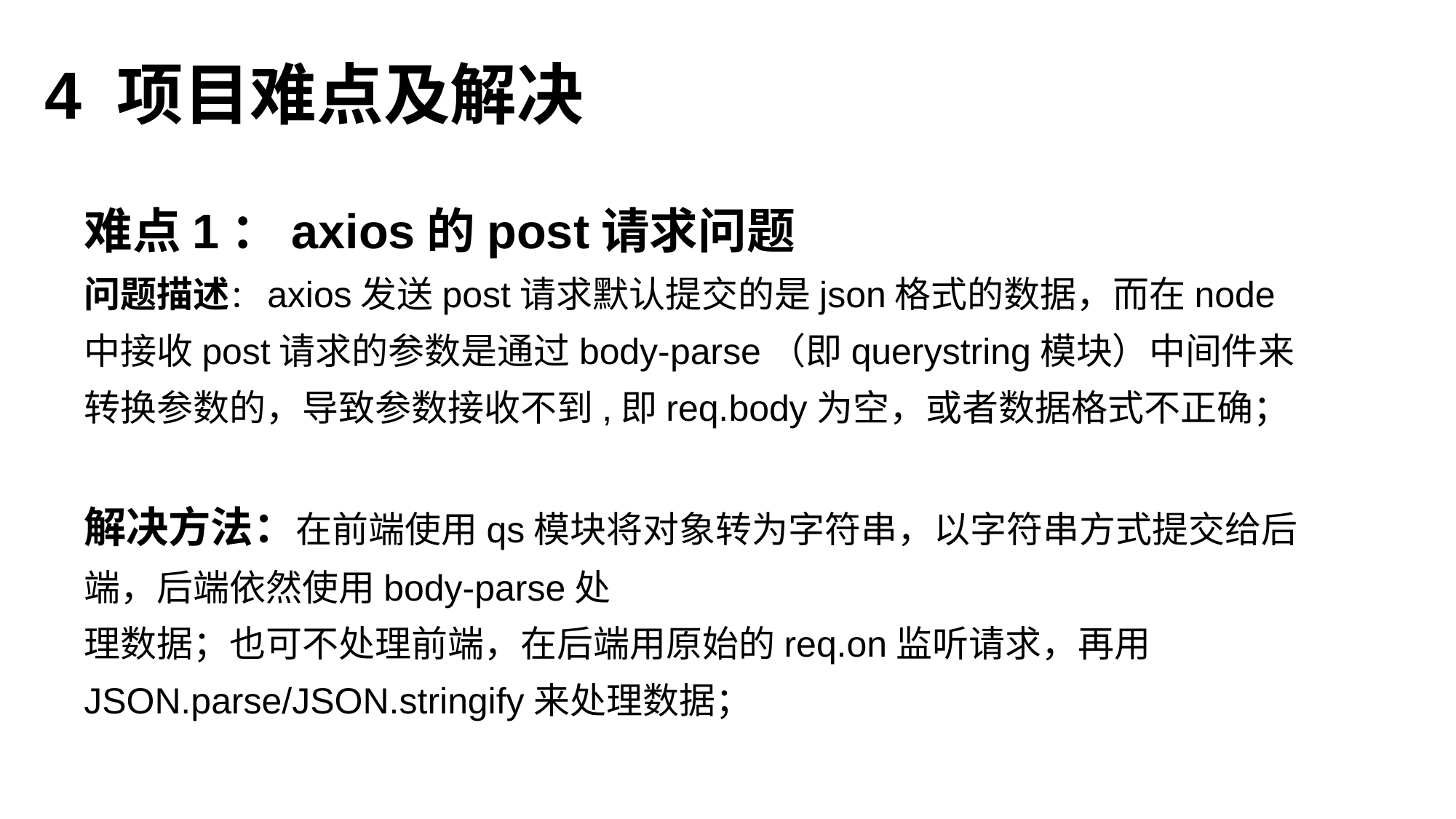

# 4 项目难点及解决
难点1：axios的post请求问题
问题描述：axios发送post请求默认提交的是json格式的数据，而在node中接收post请求的参数是通过body-parse（即querystring模块）中间件来转换参数的，导致参数接收不到,即req.body为空，或者数据格式不正确；

解决方法：在前端使用qs模块将对象转为字符串，以字符串方式提交给后端，后端依然使用body-parse处
理数据；也可不处理前端，在后端用原始的req.on监听请求，再用JSON.parse/JSON.stringify来处理数据；